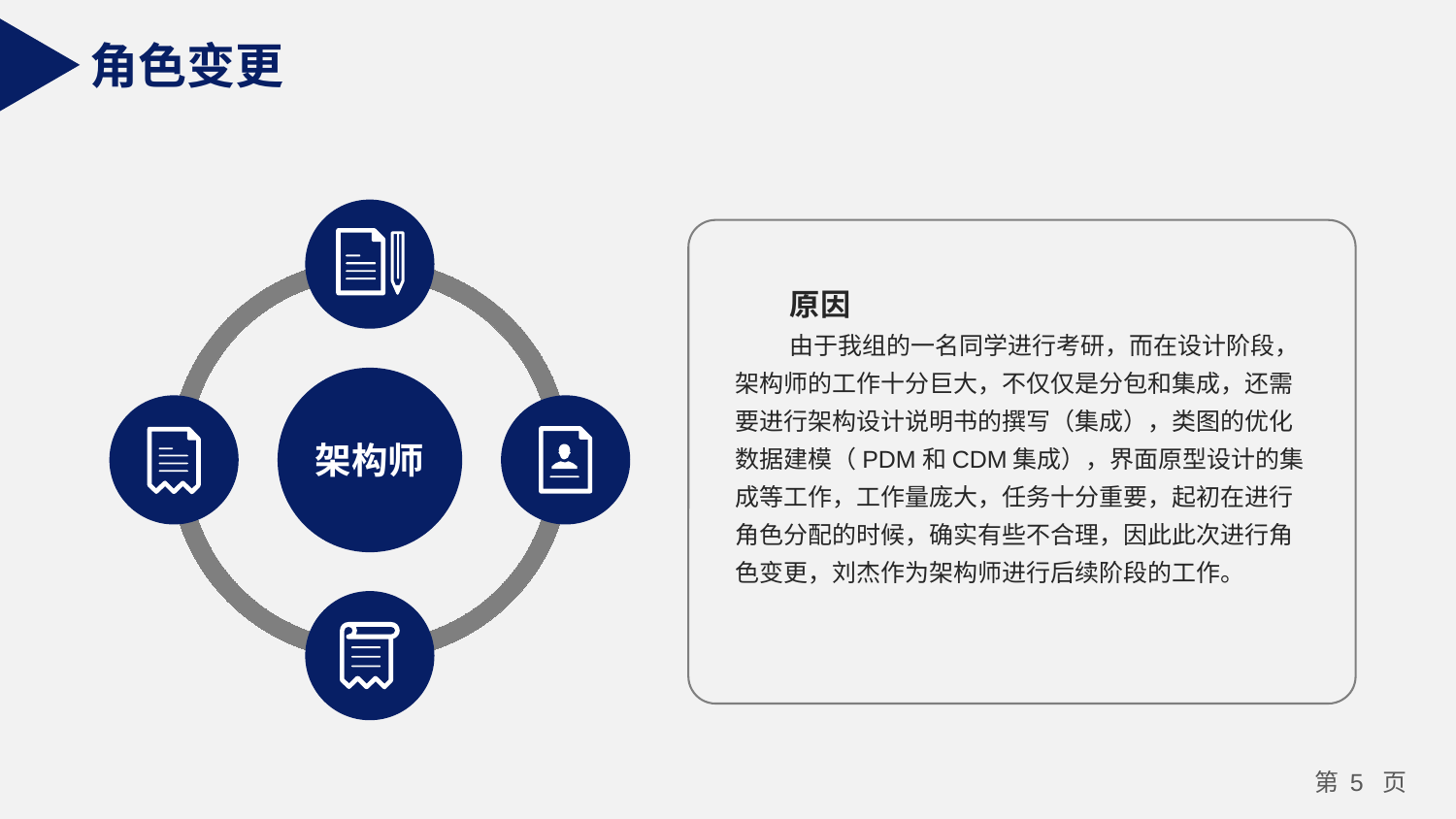

角色变更

原因
由于我组的一名同学进行考研，而在设计阶段，架构师的工作十分巨大，不仅仅是分包和集成，还需要进行架构设计说明书的撰写（集成），类图的优化数据建模（PDM和CDM集成），界面原型设计的集成等工作，工作量庞大，任务十分重要，起初在进行角色分配的时候，确实有些不合理，因此此次进行角色变更，刘杰作为架构师进行后续阶段的工作。
架构师